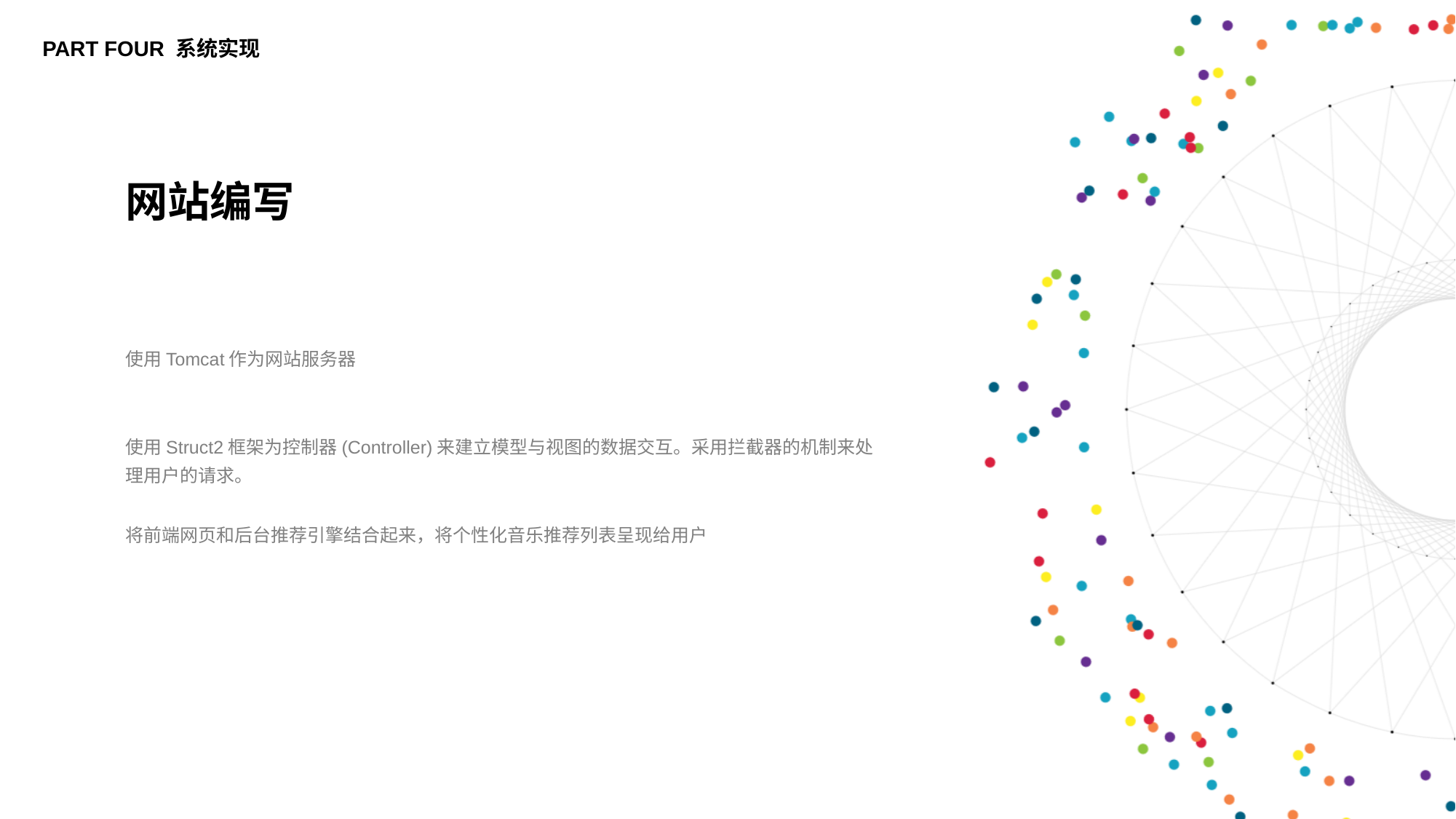

PART FOUR 系统实现
网站编写
使用Tomcat作为网站服务器
使用Struct2框架为控制器(Controller)来建立模型与视图的数据交互。采用拦截器的机制来处理用户的请求。
将前端网页和后台推荐引擎结合起来，将个性化音乐推荐列表呈现给用户